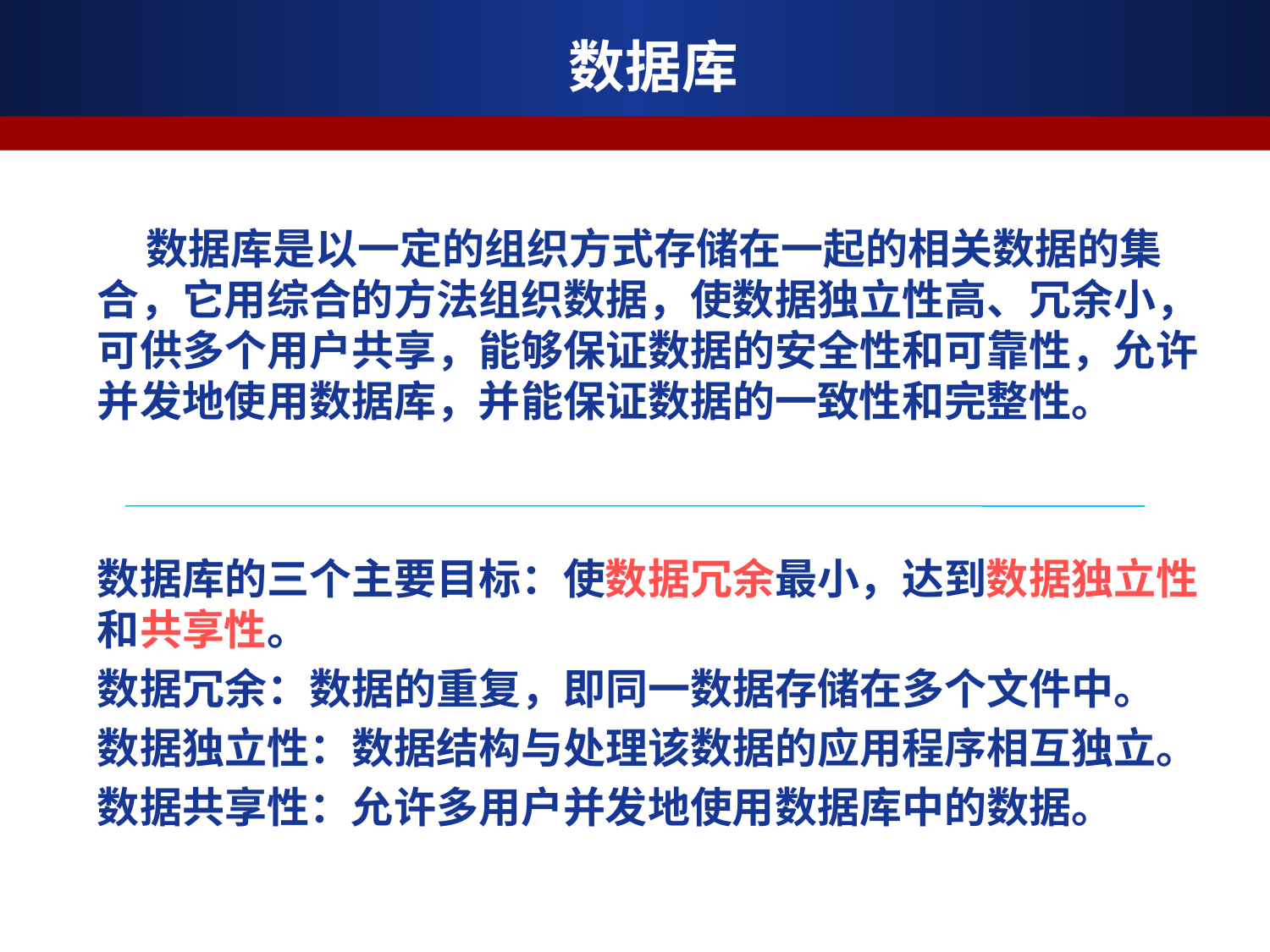

数据库
    数据库是以一定的组织方式存储在一起的相关数据的集合，它用综合的方法组织数据，使数据独立性高、冗余小，可供多个用户共享，能够保证数据的安全性和可靠性，允许并发地使用数据库，并能保证数据的一致性和完整性。

数据库的三个主要目标：使数据冗余最小，达到数据独立性和共享性。
数据冗余：数据的重复，即同一数据存储在多个文件中。
数据独立性：数据结构与处理该数据的应用程序相互独立。
数据共享性：允许多用户并发地使用数据库中的数据。